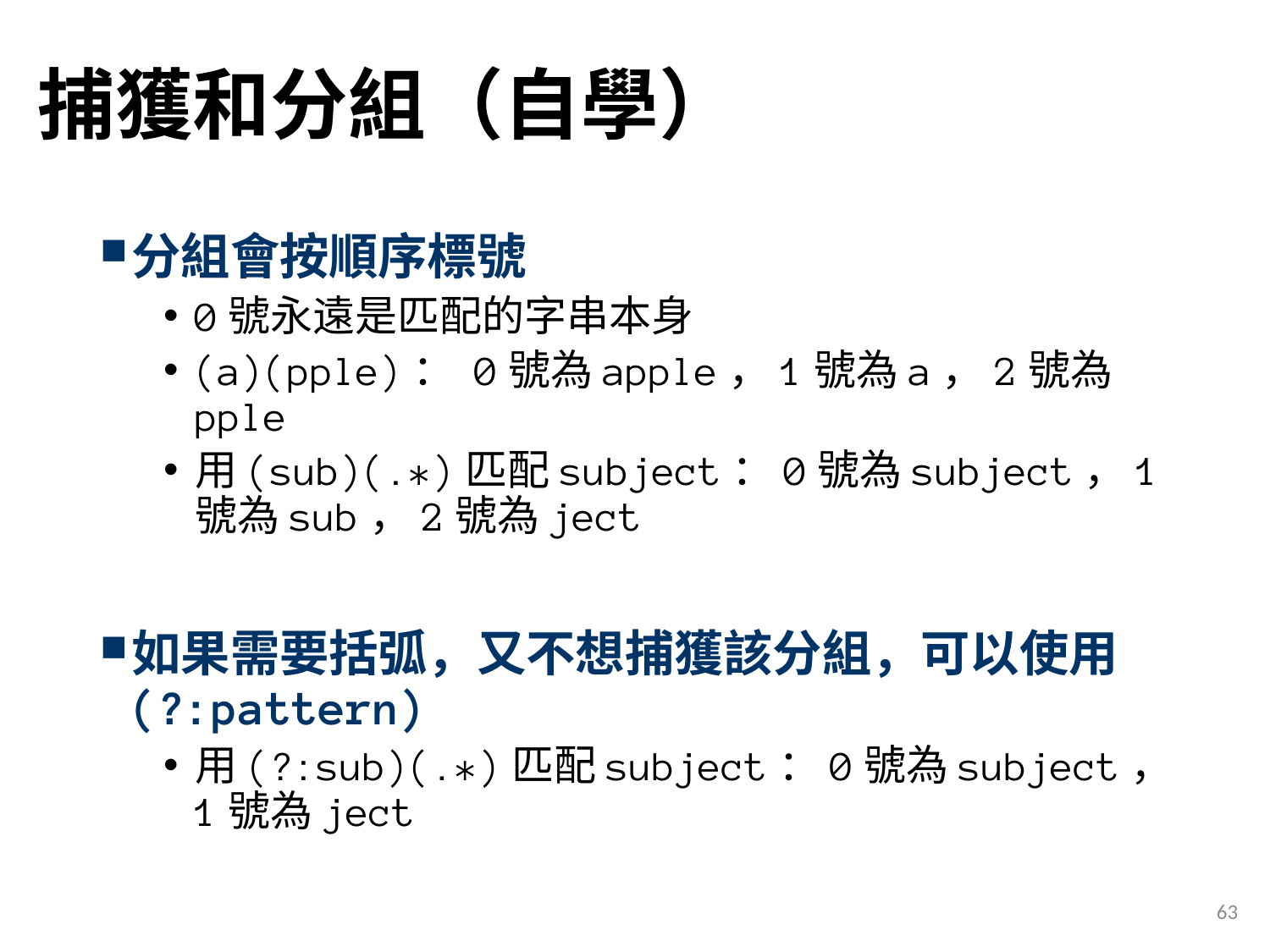

# 捕獲和分組（自學）
分組會按順序標號
0號永遠是匹配的字串本身
(a)(pple)： 0號為apple，1號為a，2號為pple
用(sub)(.*)匹配subject：0號為subject，1號為sub，2號為ject

如果需要括弧，又不想捕獲該分組，可以使用(?:pattern)
用(?:sub)(.*)匹配subject：0號為subject，1號為ject

63